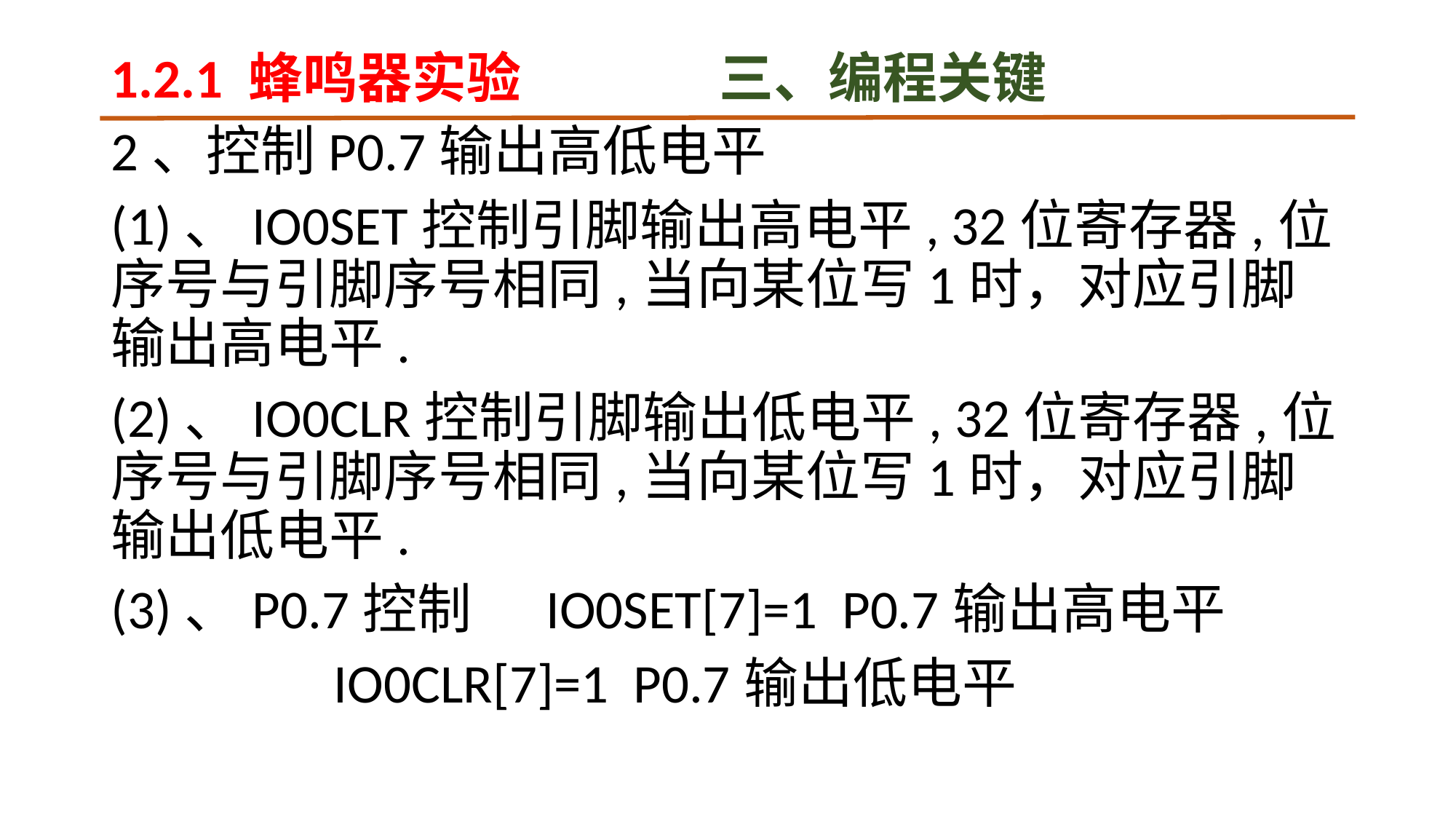

# 1.2.1 蜂鸣器实验                三、编程关键
2、控制P0.7输出高低电平
(1)、IO0SET控制引脚输出高电平, 32位寄存器,位序号与引脚序号相同,当向某位写1时，对应引脚输出高电平.
(2)、IO0CLR控制引脚输出低电平, 32位寄存器,位序号与引脚序号相同,当向某位写1时，对应引脚输出低电平.
(3)、P0.7控制     IO0SET[7]=1  P0.7输出高电平
                  IO0CLR[7]=1  P0.7输出低电平